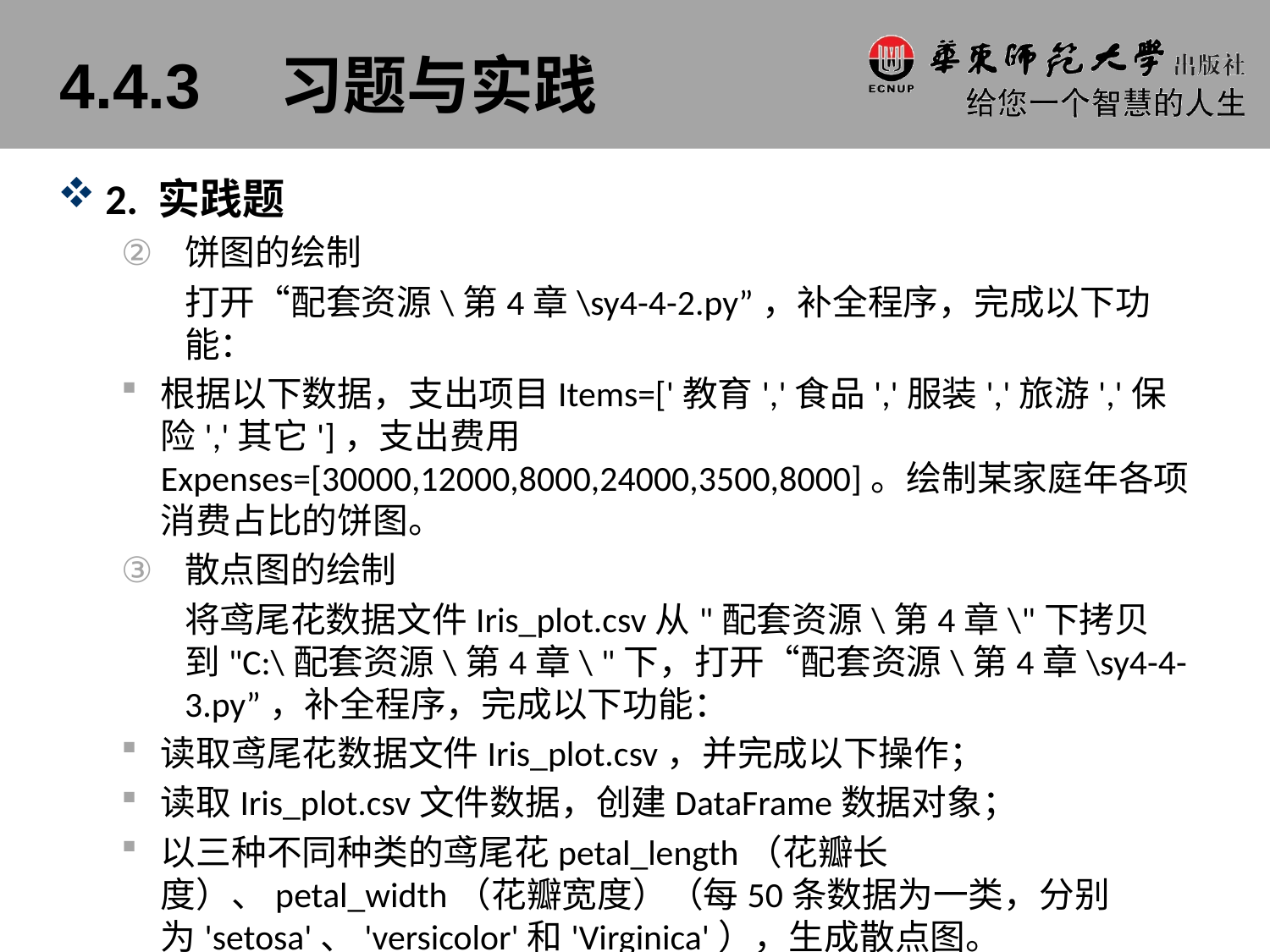

# 4.4.3　习题与实践
2. 实践题
饼图的绘制
打开“配套资源\第4章\sy4-4-2.py”，补全程序，完成以下功能：
根据以下数据，支出项目Items=['教育','食品','服装','旅游','保险','其它']，支出费用Expenses=[30000,12000,8000,24000,3500,8000]。绘制某家庭年各项消费占比的饼图。
散点图的绘制
将鸢尾花数据文件Iris_plot.csv从"配套资源\第4章\"下拷贝到"C:\配套资源\第4章\ "下，打开“配套资源\第4章\sy4-4-3.py”，补全程序，完成以下功能：
读取鸢尾花数据文件Iris_plot.csv，并完成以下操作；
读取Iris_plot.csv文件数据，创建DataFrame数据对象；
以三种不同种类的鸢尾花petal_length（花瓣长度）、petal_width（花瓣宽度）（每50条数据为一类，分别为'setosa'、'versicolor'和'Virginica'），生成散点图。